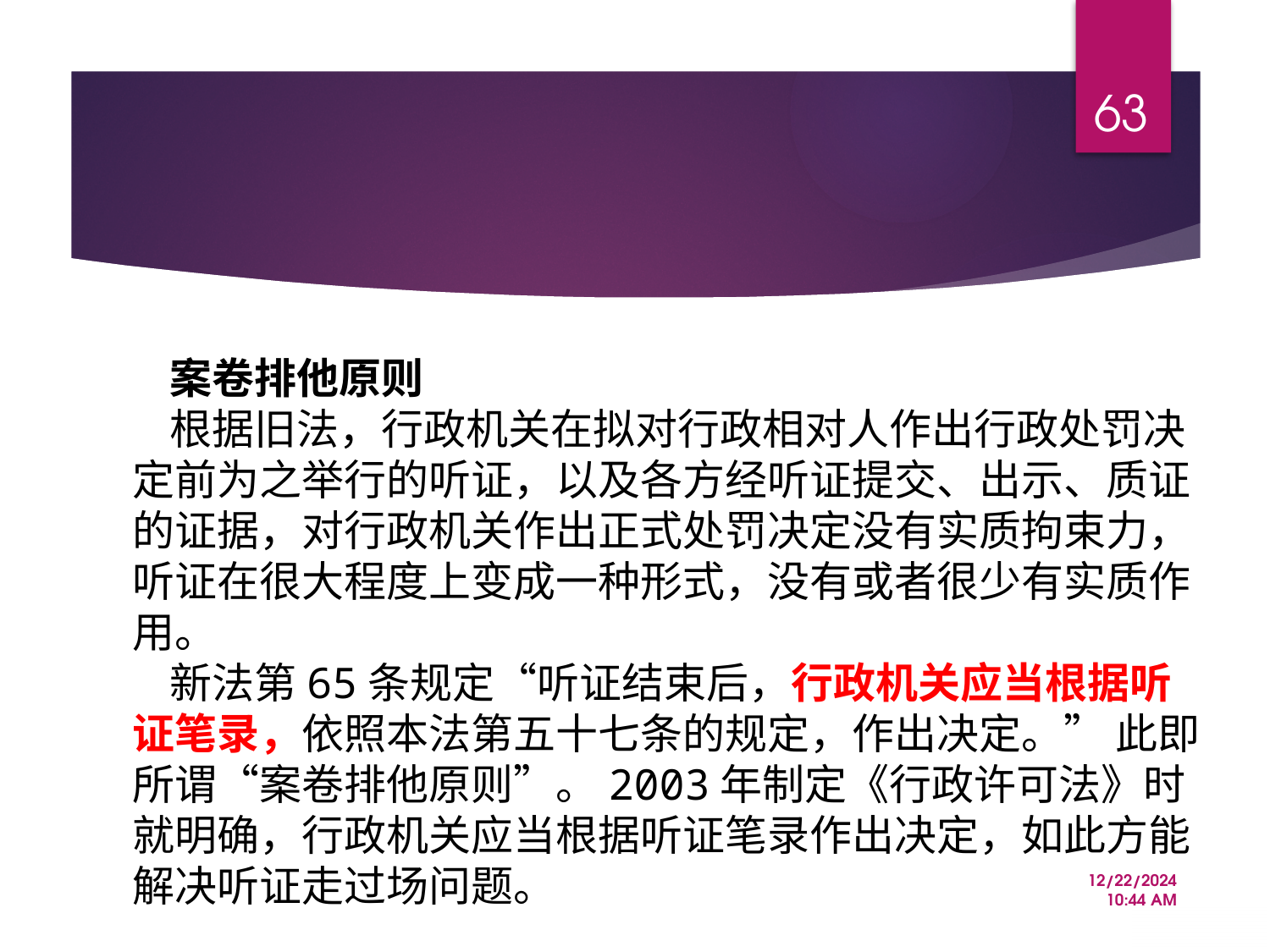

63
#
案卷排他原则
根据旧法，行政机关在拟对行政相对人作出行政处罚决定前为之举行的听证，以及各方经听证提交、出示、质证的证据，对行政机关作出正式处罚决定没有实质拘束力，听证在很大程度上变成一种形式，没有或者很少有实质作用。
新法第65条规定“听证结束后，行政机关应当根据听证笔录，依照本法第五十七条的规定，作出决定。” 此即所谓“案卷排他原则”。2003年制定《行政许可法》时就明确，行政机关应当根据听证笔录作出决定，如此方能解决听证走过场问题。
12/22/2024 10:44 AM